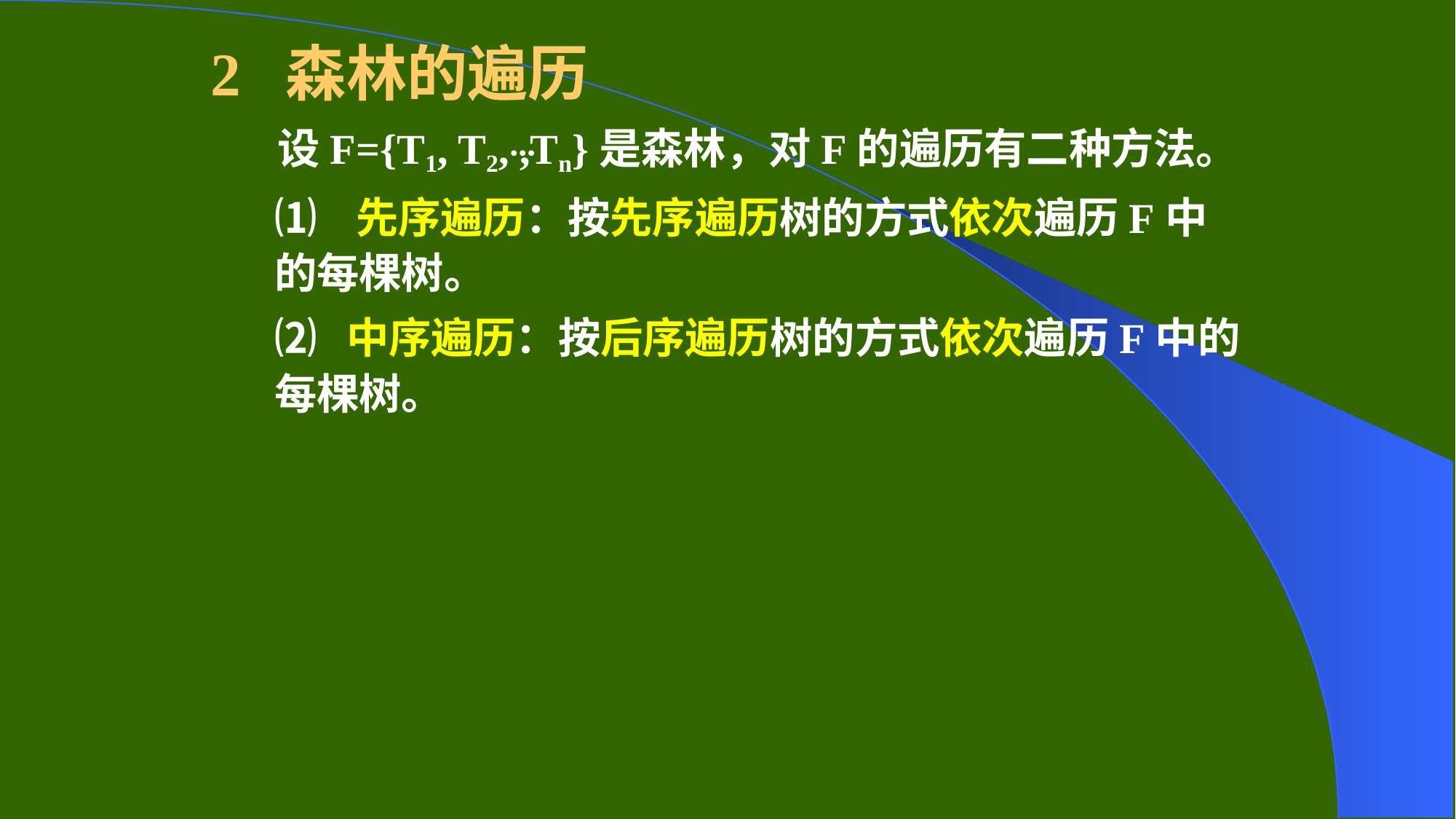

2  森林的遍历
      设F={T1, T2,⋯,Tn}是森林，对F的遍历有二种方法。
⑴   先序遍历：按先序遍历树的方式依次遍历F中的每棵树。
⑵  中序遍历：按后序遍历树的方式依次遍历F中的每棵树。